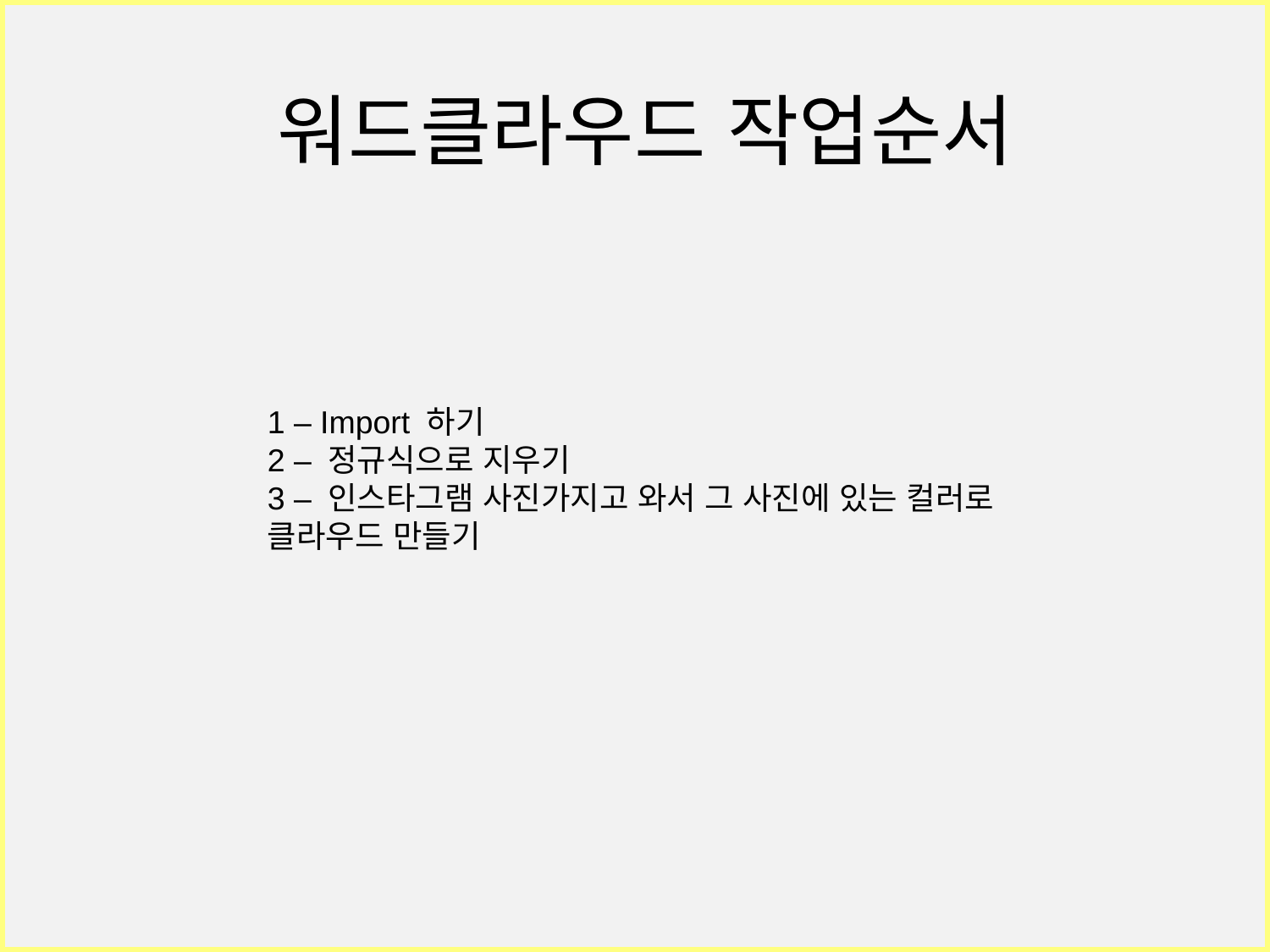

워드클라우드 작업순서
1 – Import 하기
2 – 정규식으로 지우기
3 – 인스타그램 사진가지고 와서 그 사진에 있는 컬러로 클라우드 만들기